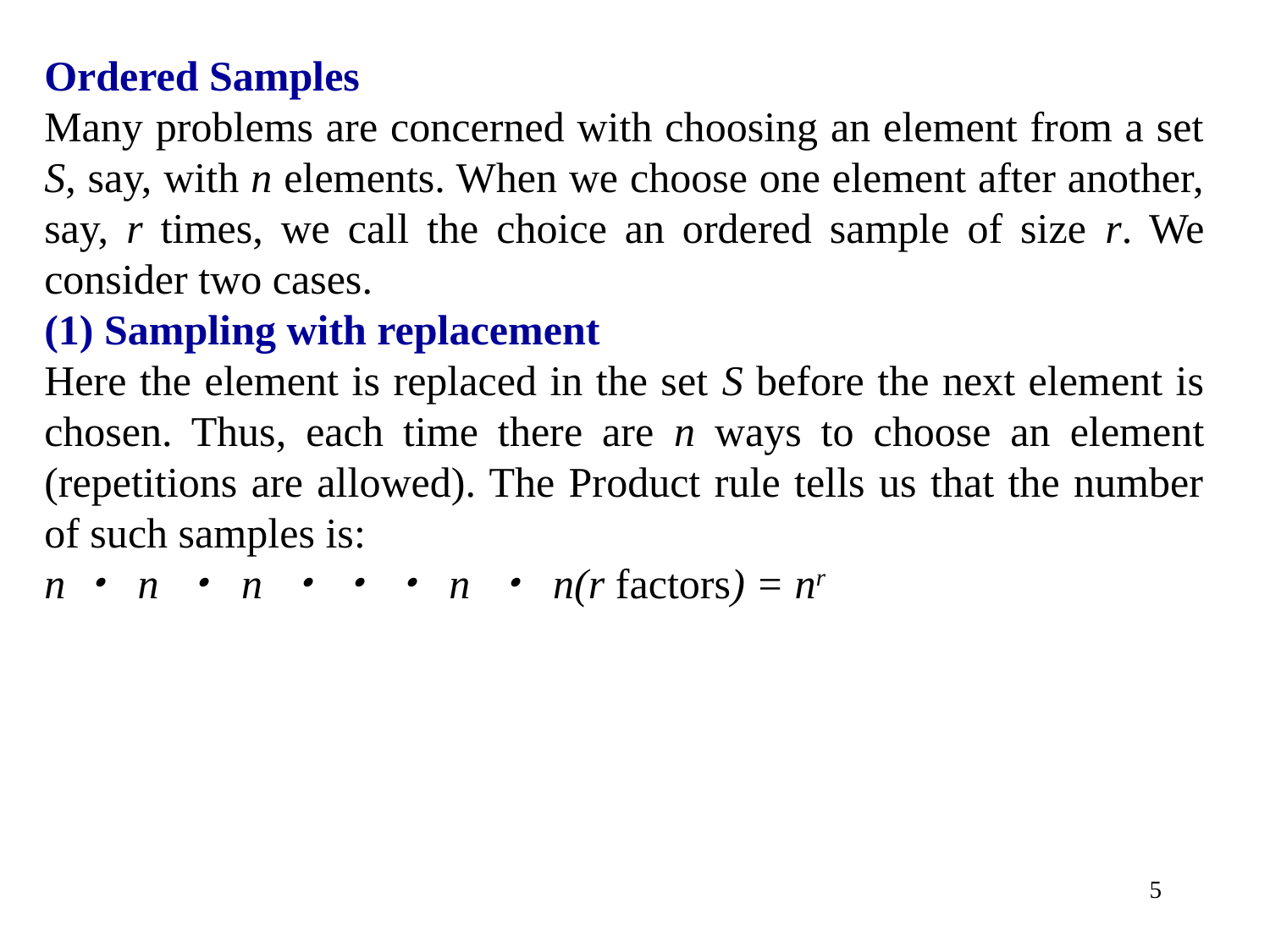

Ordered Samples
Many problems are concerned with choosing an element from a set S, say, with n elements. When we choose one element after another, say, r times, we call the choice an ordered sample of size r. We consider two cases.
(1) Sampling with replacement
Here the element is replaced in the set S before the next element is chosen. Thus, each time there are n ways to choose an element (repetitions are allowed). The Product rule tells us that the number of such samples is:
n・ n ・ n ・ ・ ・ n ・ n(r factors) = nr
5